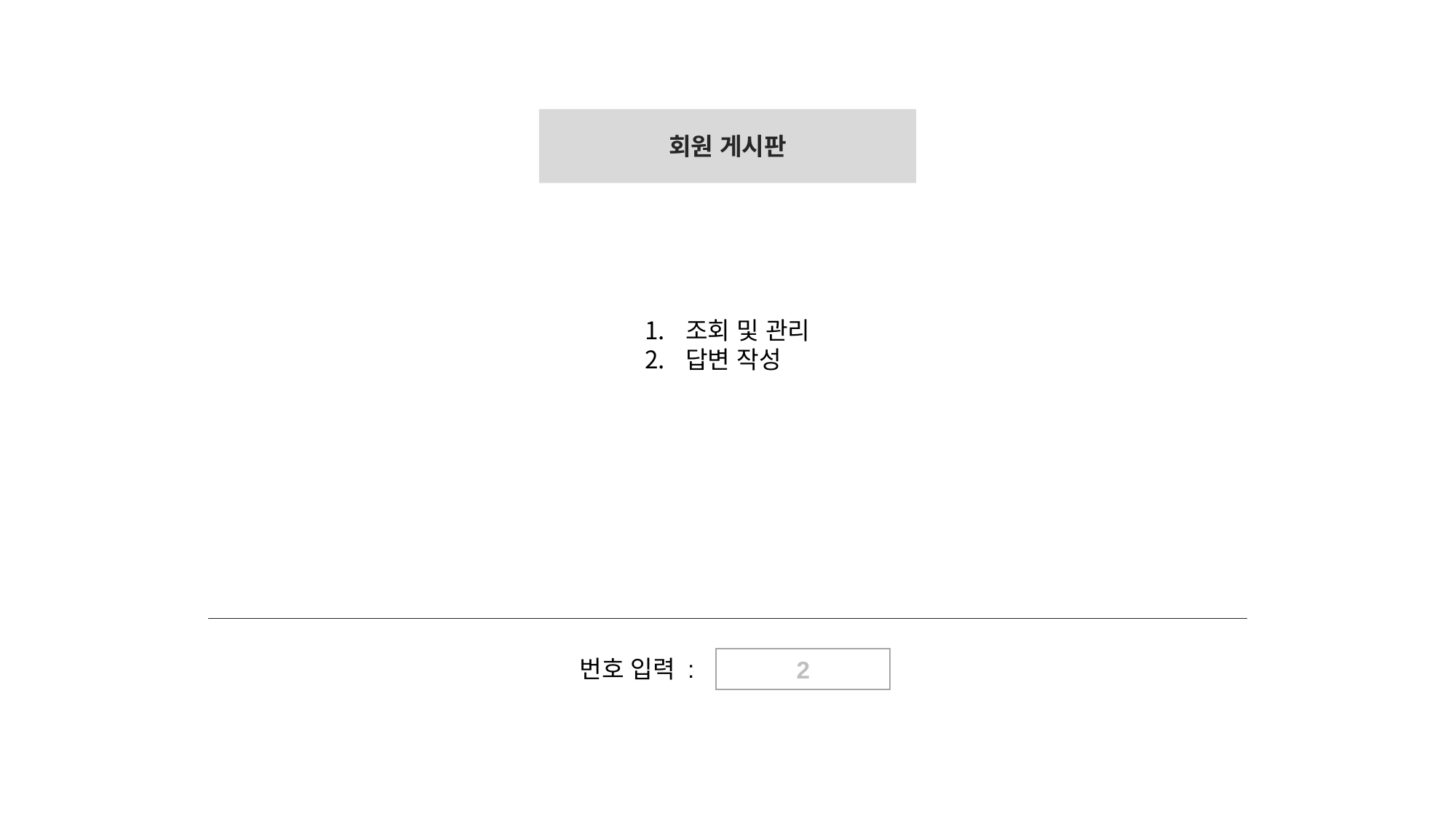

회원 게시판
조회 및 관리
답변 작성
번호 입력 :
2